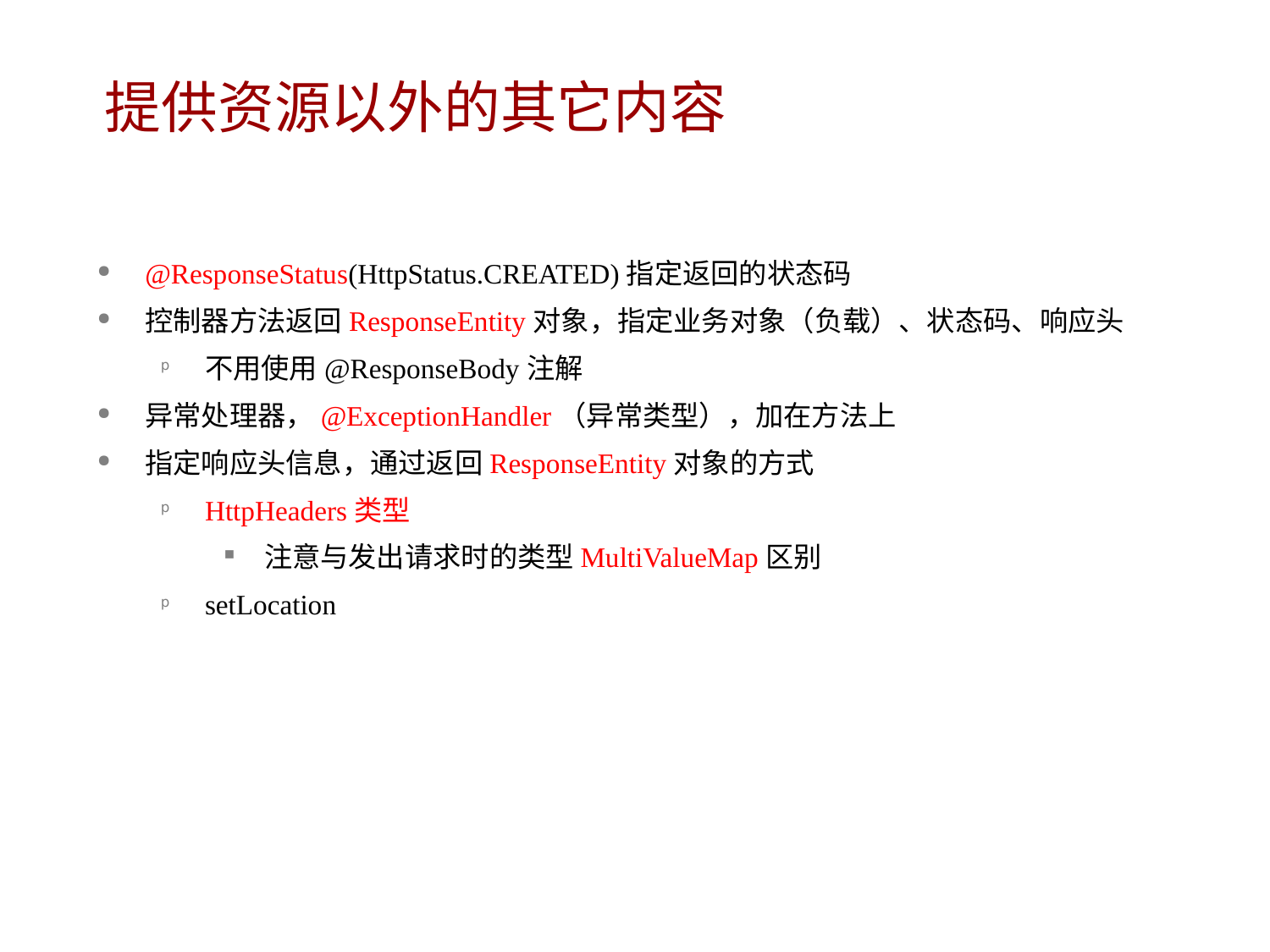

# 提供资源以外的其它内容
@ResponseStatus(HttpStatus.CREATED)指定返回的状态码
控制器方法返回ResponseEntity对象，指定业务对象（负载）、状态码、响应头
不用使用@ResponseBody注解
异常处理器，@ExceptionHandler（异常类型），加在方法上
指定响应头信息，通过返回ResponseEntity对象的方式
HttpHeaders类型
注意与发出请求时的类型MultiValueMap区别
setLocation